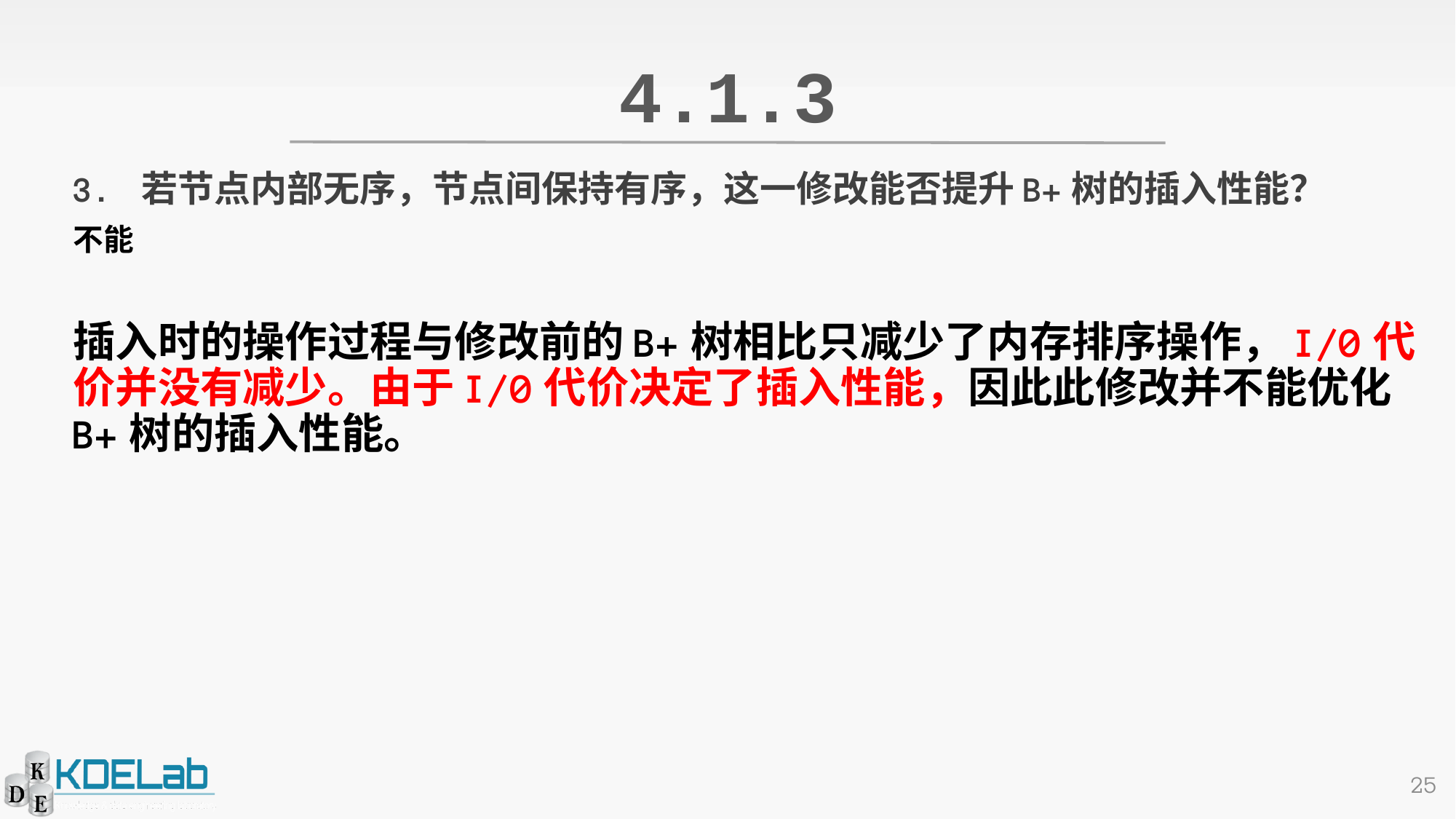

# 4.1.3
3. 若节点内部无序，节点间保持有序，这一修改能否提升B+树的插入性能？
不能

插入时的操作过程与修改前的B+树相比只减少了内存排序操作，I/0代价并没有减少。由于I/0代价决定了插入性能，因此此修改并不能优化 B+树的插入性能。
25